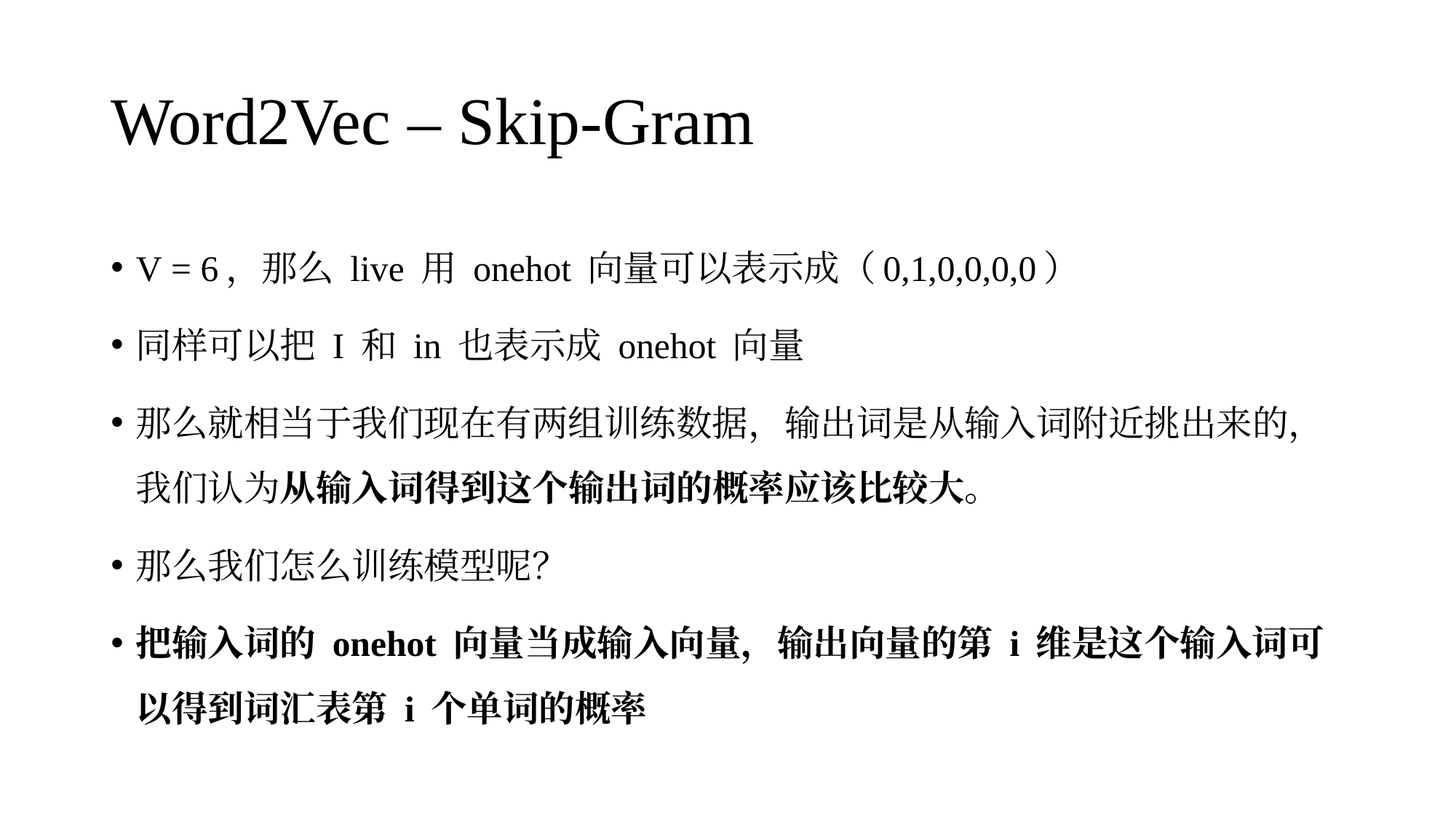

# Word2Vec – Skip-Gram
V = 6，那么 live 用 onehot 向量可以表示成（0,1,0,0,0,0）
同样可以把 I 和 in 也表示成 onehot 向量
那么就相当于我们现在有两组训练数据，输出词是从输入词附近挑出来的，我们认为从输入词得到这个输出词的概率应该比较大。
那么我们怎么训练模型呢？
把输入词的 onehot 向量当成输入向量，输出向量的第 i 维是这个输入词可以得到词汇表第 i 个单词的概率